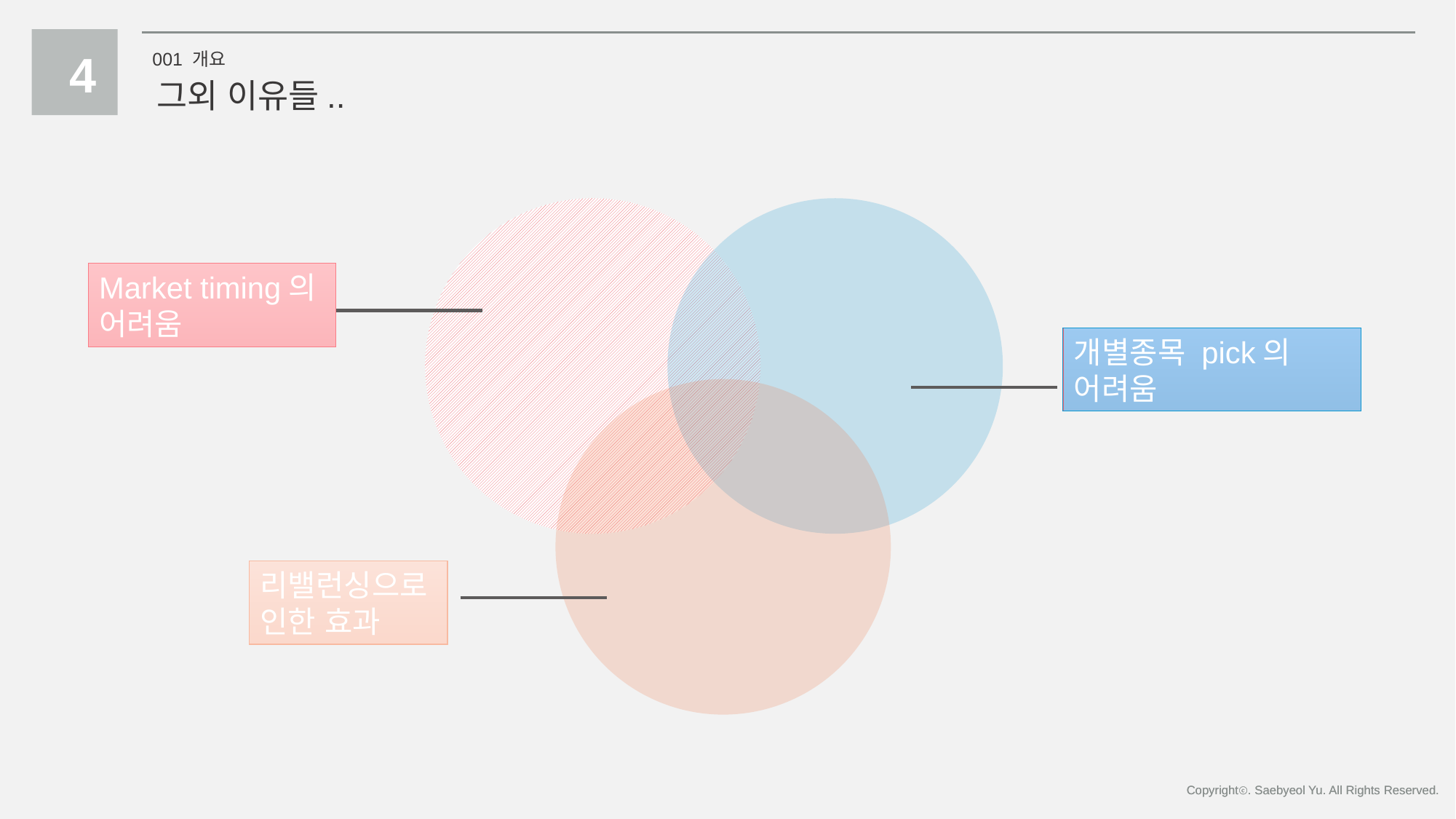

4
001 개요
그외 이유들..

Market timing의
어려움
개별종목 pick의 어려움
리밸런싱으로
인한 효과
Copyrightⓒ. Saebyeol Yu. All Rights Reserved.